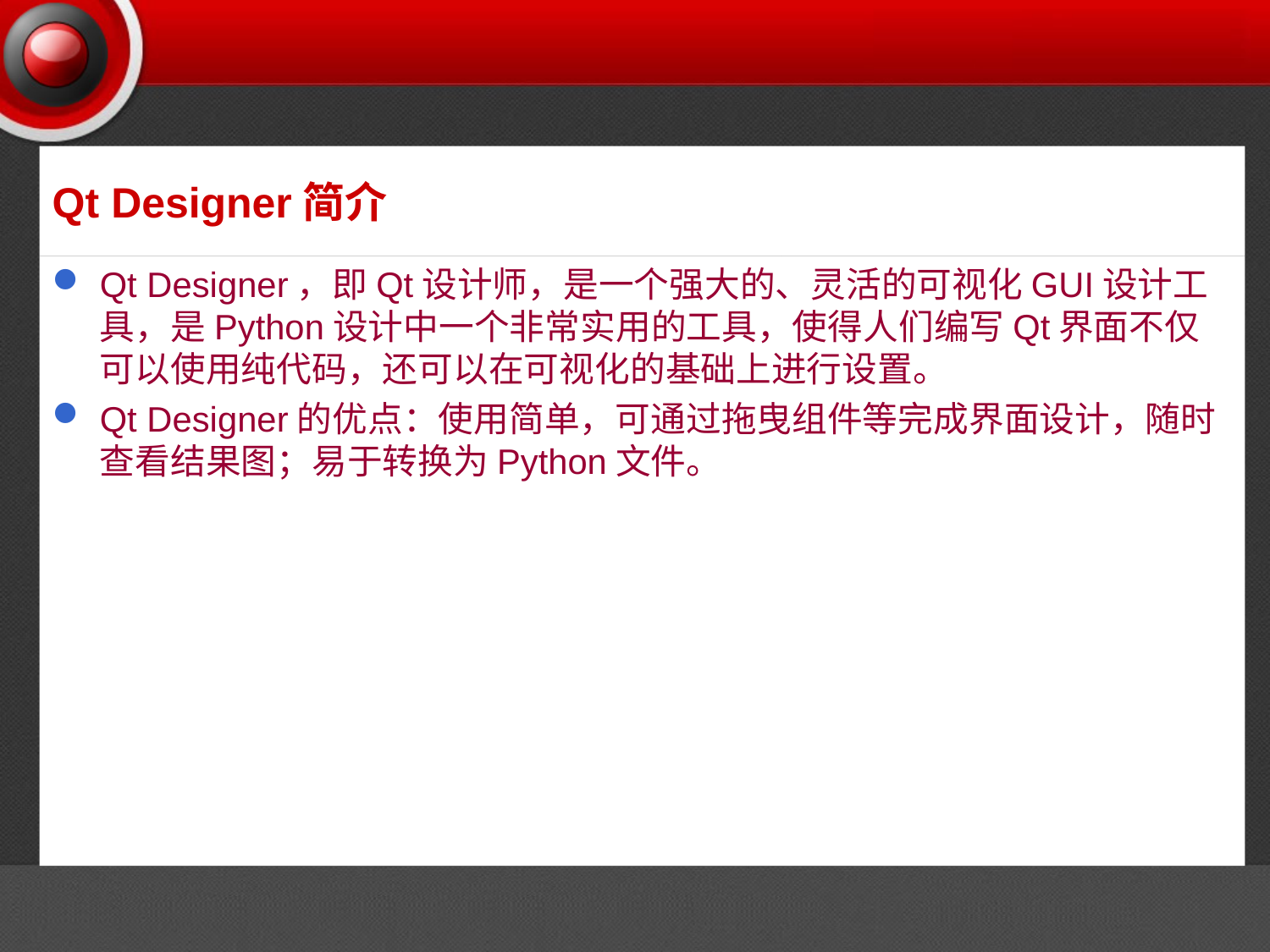

# Qt Designer简介
Qt Designer，即Qt设计师，是一个强大的、灵活的可视化GUI设计工具，是Python设计中一个非常实用的工具，使得人们编写Qt界面不仅可以使用纯代码，还可以在可视化的基础上进行设置。
Qt Designer的优点：使用简单，可通过拖曳组件等完成界面设计，随时查看结果图；易于转换为Python文件。